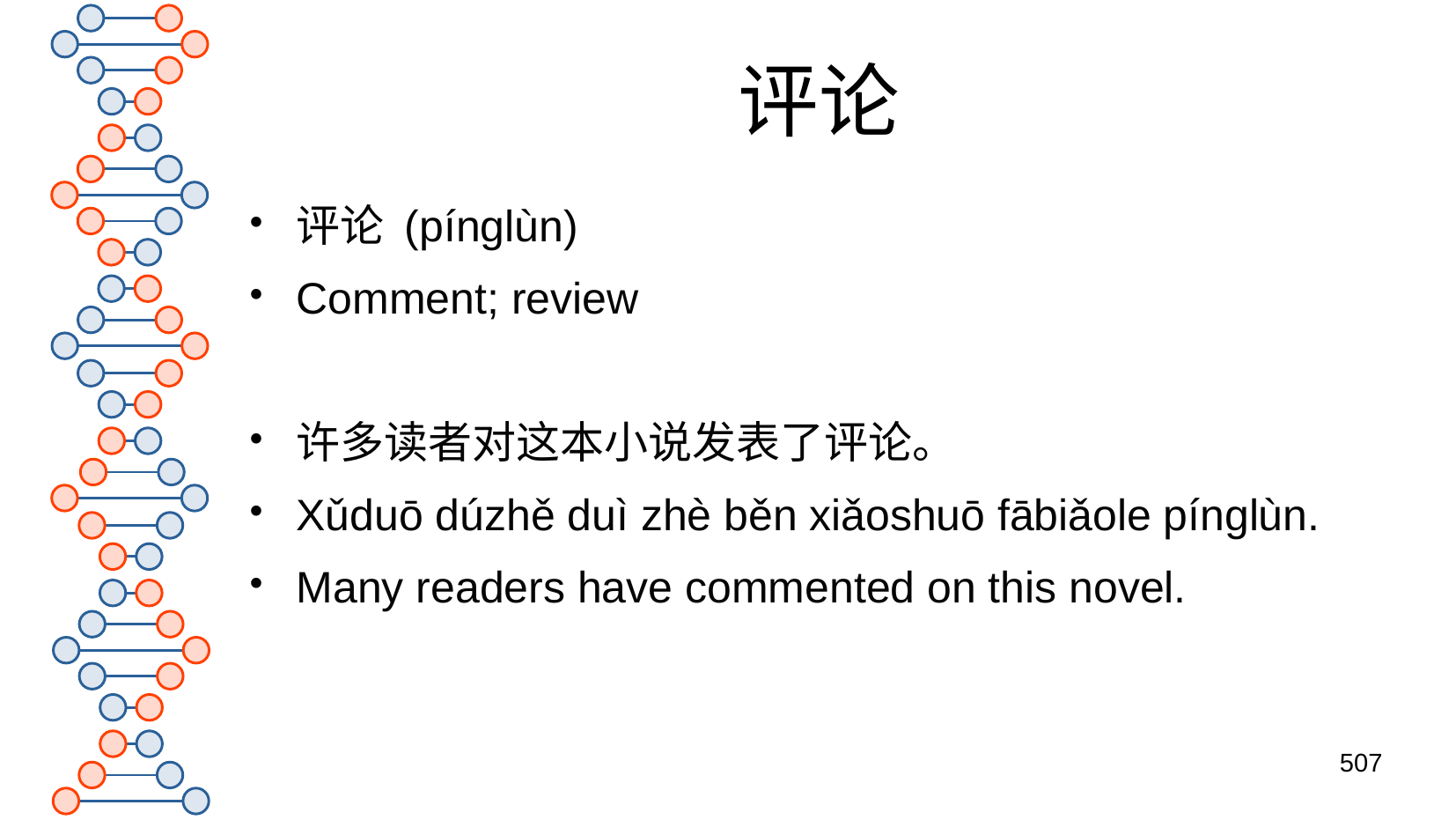

# 评论
评论 (pínglùn)
Comment; review

许多读者对这本小说发表了评论。
Xǔduō dúzhě duì zhè běn xiǎoshuō fābiǎole pínglùn.
Many readers have commented on this novel.

507